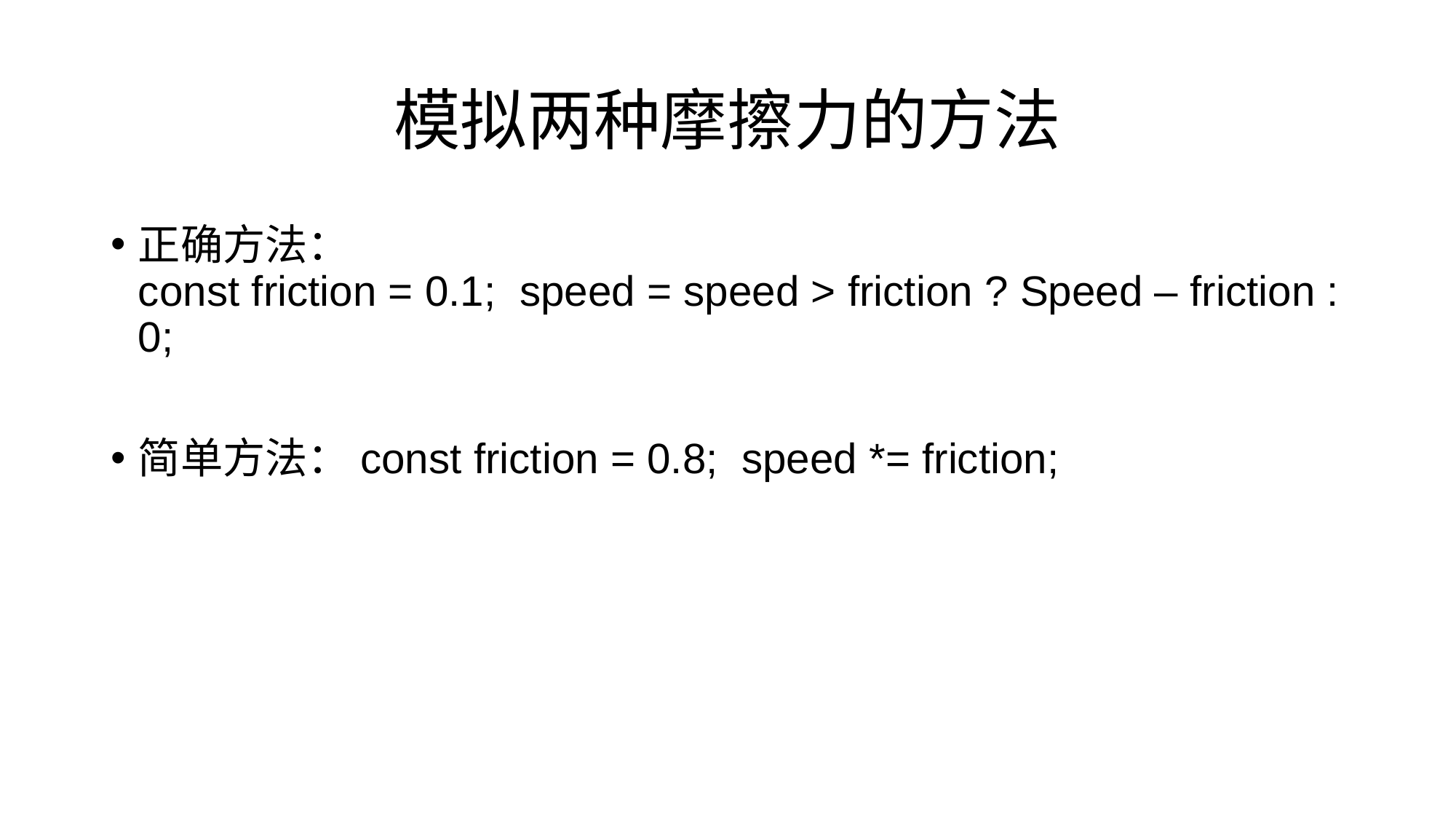

# 模拟两种摩擦力的方法
正确方法：
const friction = 0.1;  speed = speed > friction ? Speed – friction : 0;

简单方法：const friction = 0.8;  speed *= friction;